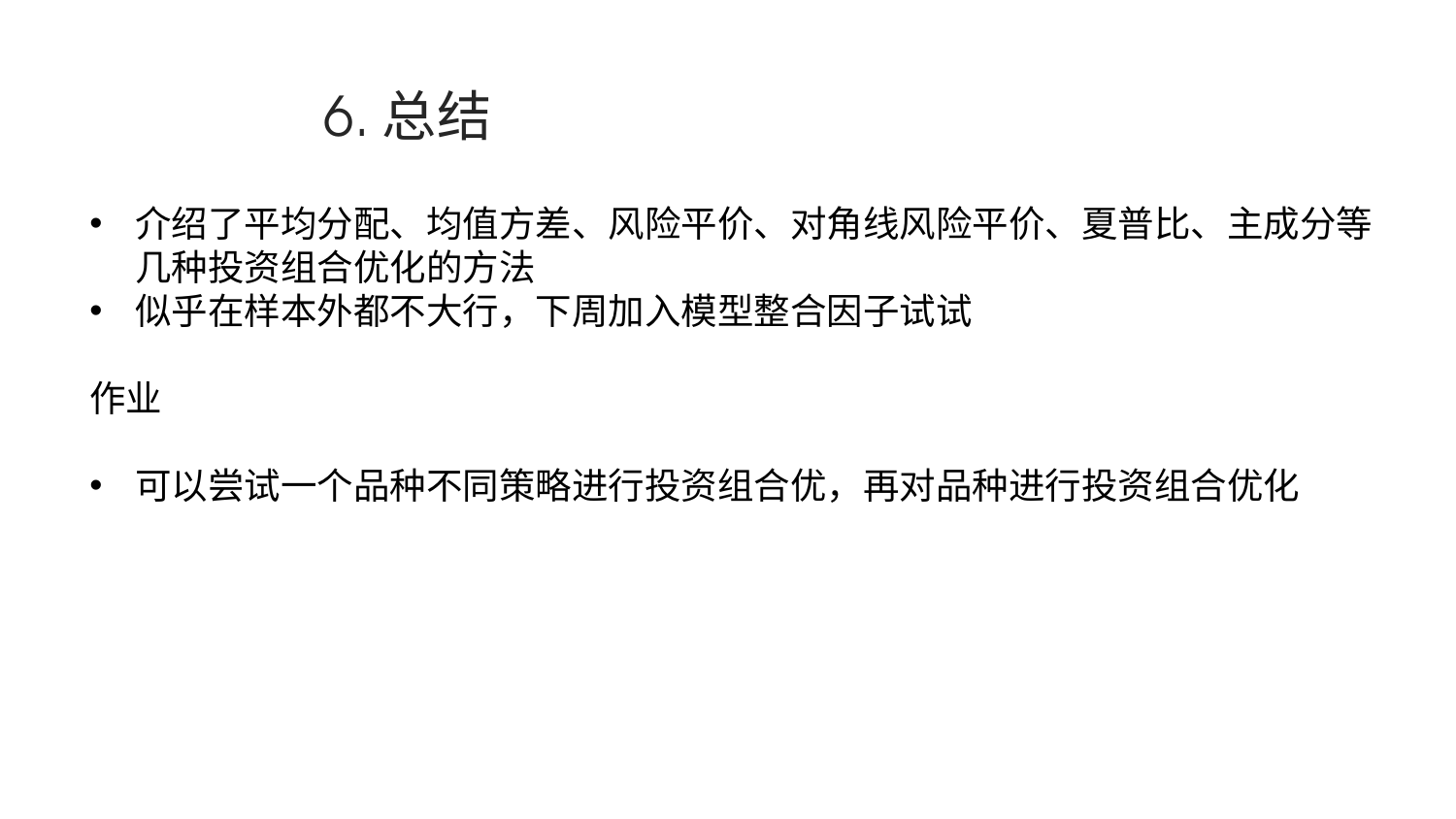

# 6.总结
介绍了平均分配、均值方差、风险平价、对角线风险平价、夏普比、主成分等几种投资组合优化的方法
似乎在样本外都不大行，下周加入模型整合因子试试

作业

可以尝试一个品种不同策略进行投资组合优，再对品种进行投资组合优化